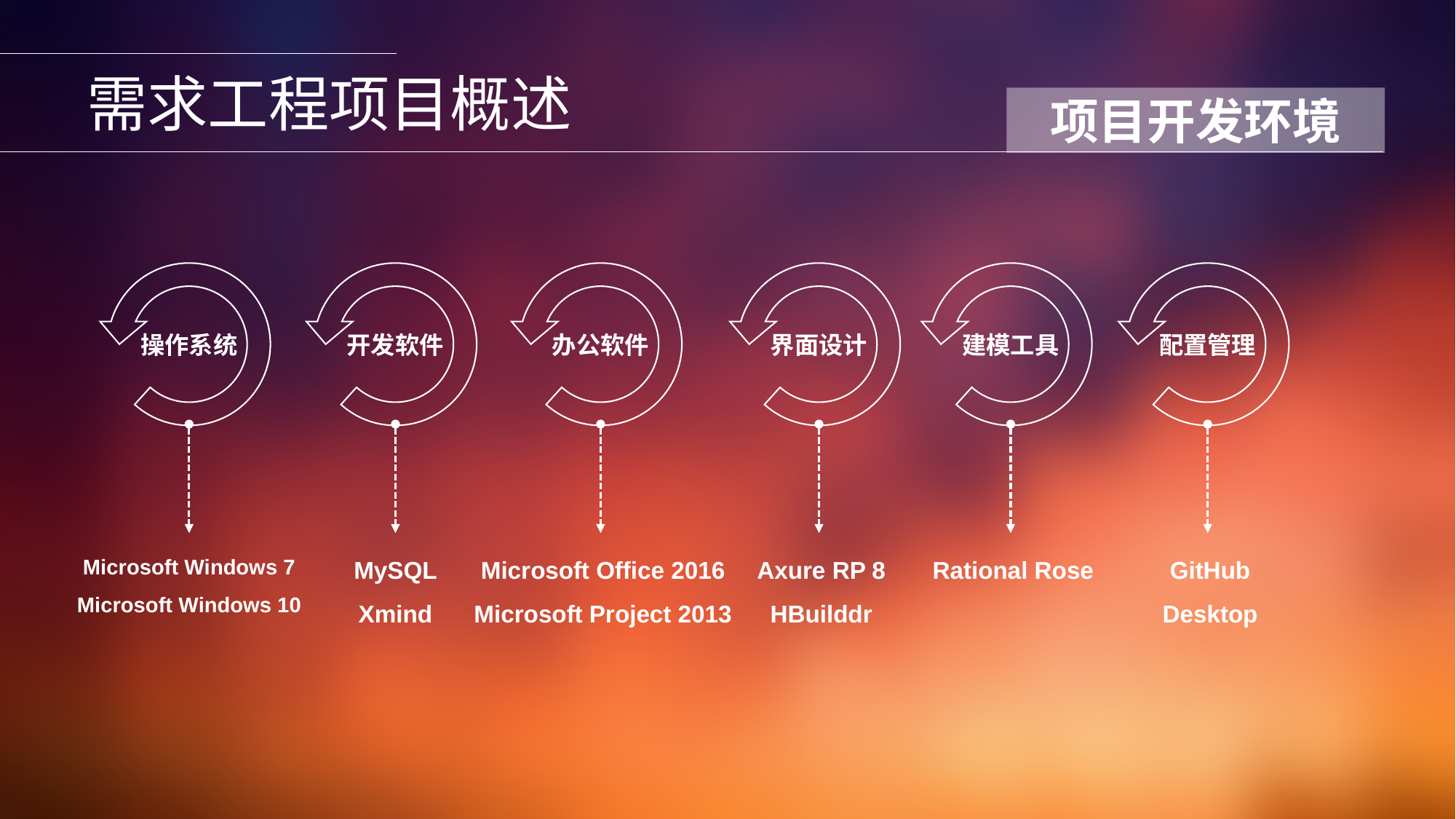

需求工程项目概述
项目开发环境
操作系统
开发软件
办公软件
界面设计
建模工具
配置管理
MySQL
Xmind
Microsoft Office 2016
Microsoft Project 2013
Axure RP 8
HBuilddr
Rational Rose
GitHub
Desktop
Microsoft Windows 7
Microsoft Windows 10